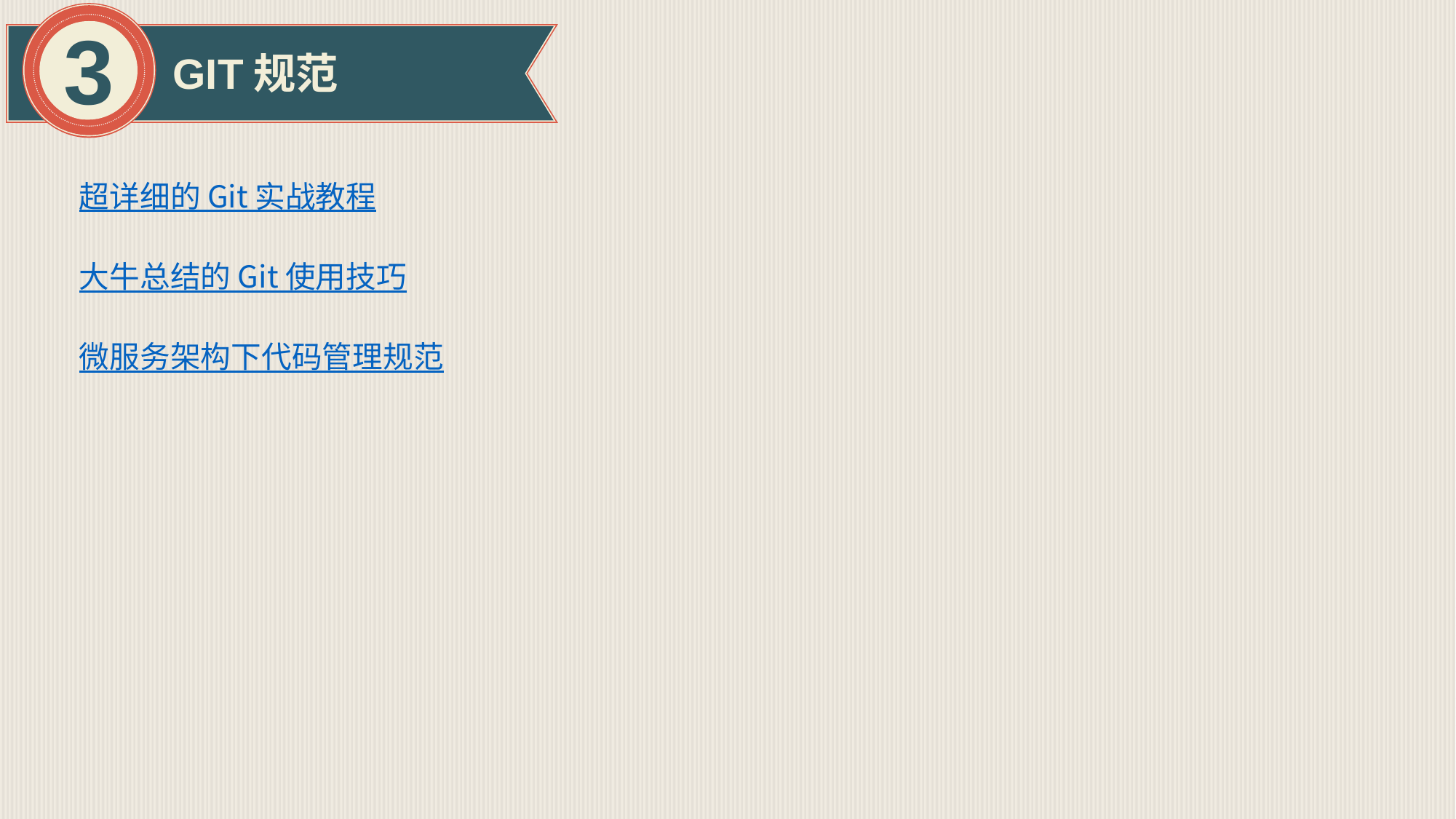

3

GIT规范

超详细的 Git 实战教程

大牛总结的 Git 使用技巧

微服务架构下代码管理规范